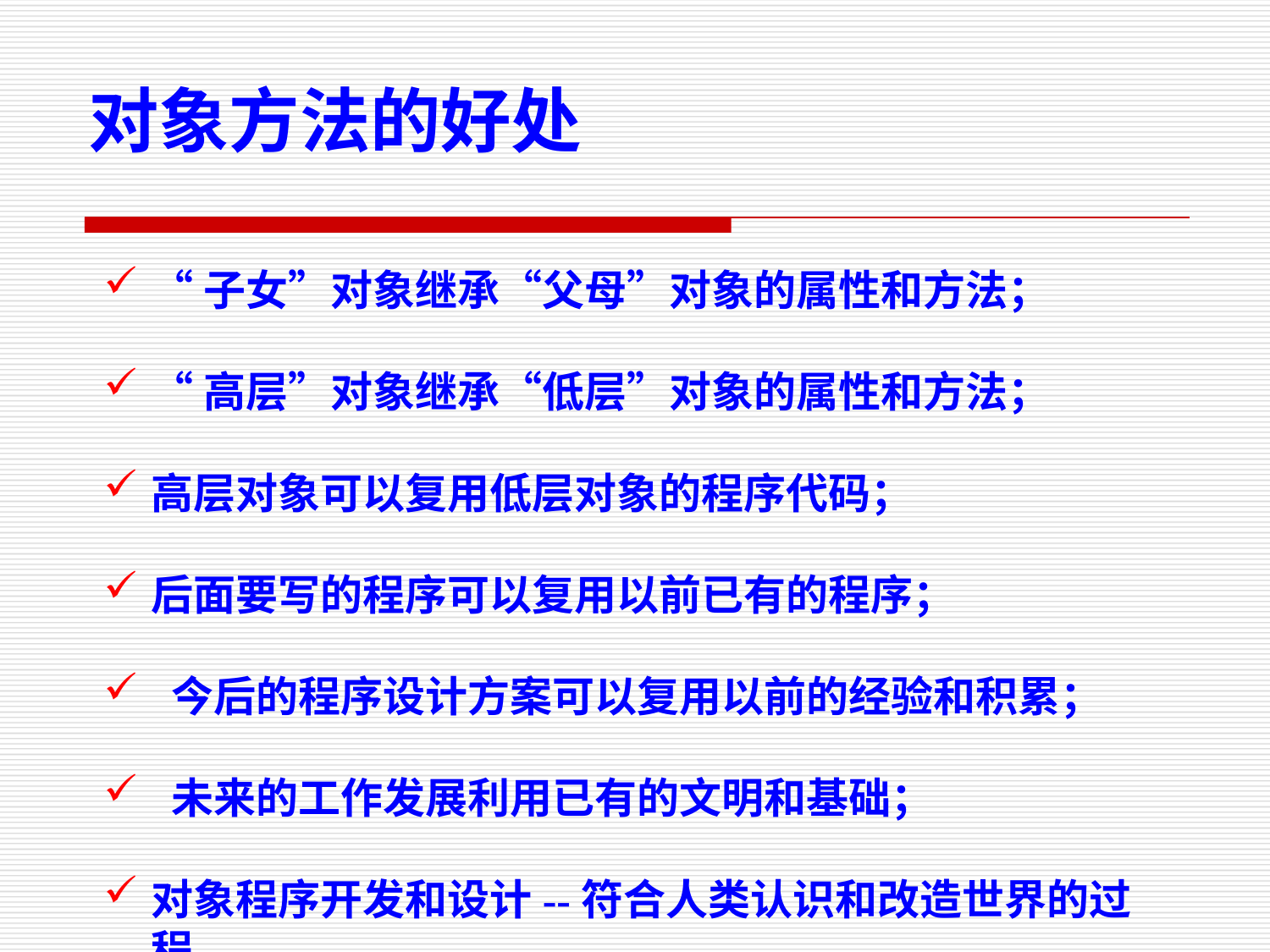

对象方法的好处
“子女”对象继承“父母”对象的属性和方法；

“高层”对象继承“低层”对象的属性和方法；

高层对象可以复用低层对象的程序代码；

后面要写的程序可以复用以前已有的程序；

 今后的程序设计方案可以复用以前的经验和积累；

 未来的工作发展利用已有的文明和基础；

对象程序开发和设计--符合人类认识和改造世界的过程。